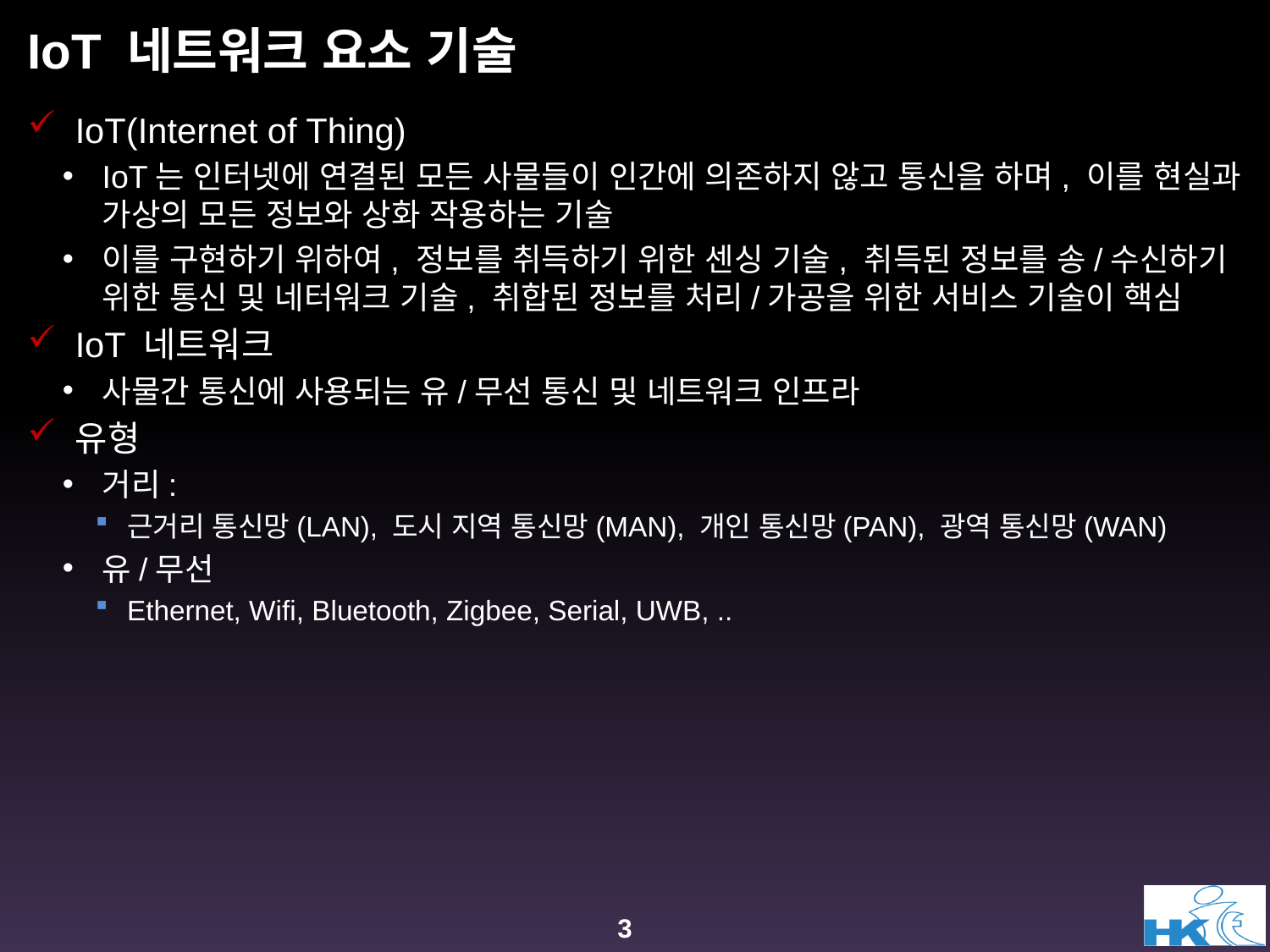

# IoT 네트워크 요소 기술
IoT(Internet of Thing)
IoT는 인터넷에 연결된 모든 사물들이 인간에 의존하지 않고 통신을 하며, 이를 현실과 가상의 모든 정보와 상화 작용하는 기술
이를 구현하기 위하여, 정보를 취득하기 위한 센싱 기술, 취득된 정보를 송/수신하기 위한 통신 및 네터워크 기술, 취합된 정보를 처리/가공을 위한 서비스 기술이 핵심
IoT 네트워크
사물간 통신에 사용되는 유/무선 통신 및 네트워크 인프라
유형
거리:
근거리 통신망(LAN), 도시 지역 통신망(MAN), 개인 통신망(PAN), 광역 통신망(WAN)
유/무선
Ethernet, Wifi, Bluetooth, Zigbee, Serial, UWB, ..
3